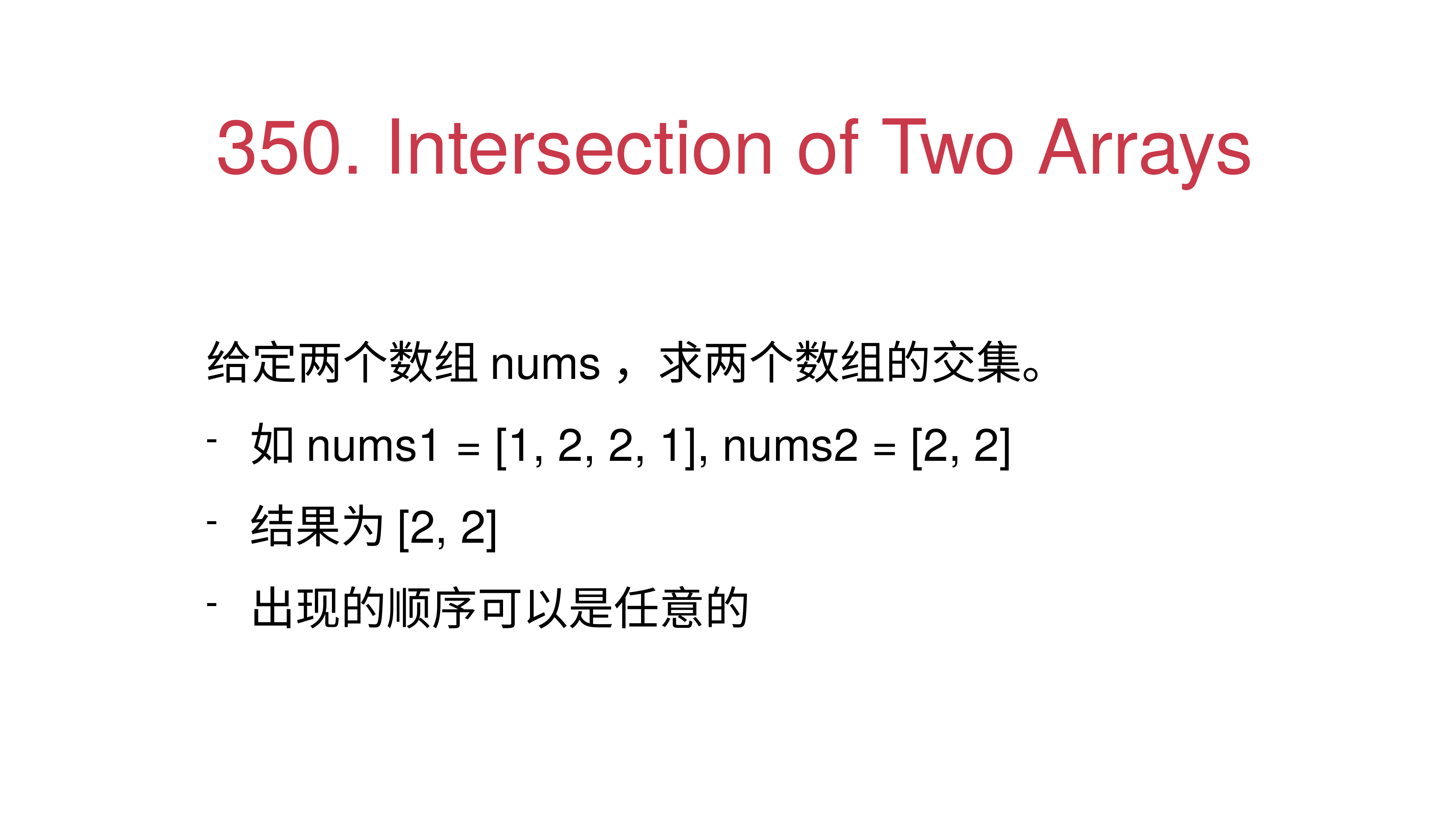

# 350. Intersection of Two Arrays
给定两个数组nums，求两个数组的交集。
如nums1 = [1, 2, 2, 1], nums2 = [2, 2]
结果为[2, 2]
出现的顺序可以是任意的